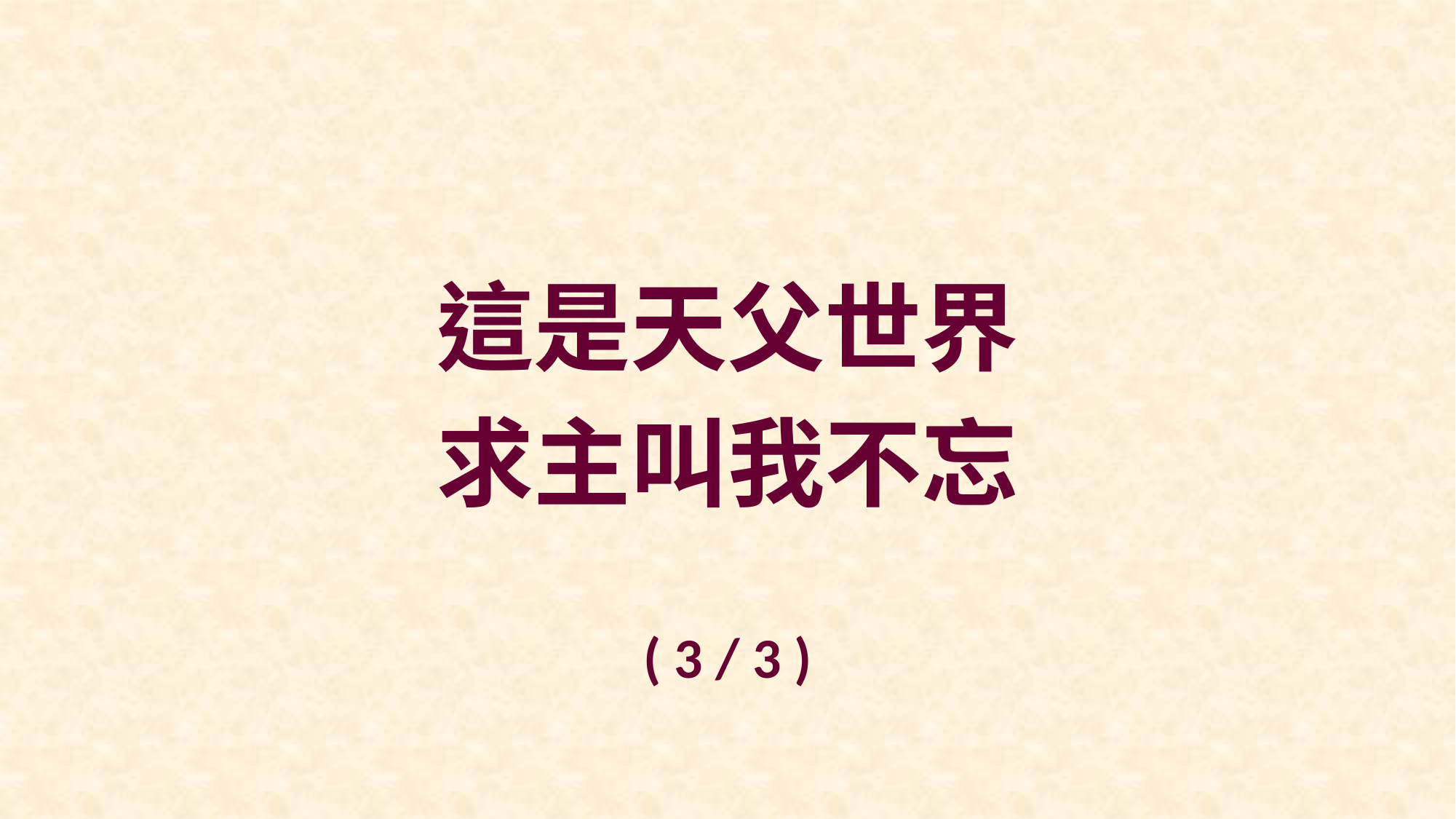

這是天父世界
求主叫我不忘
( 3 / 3 )